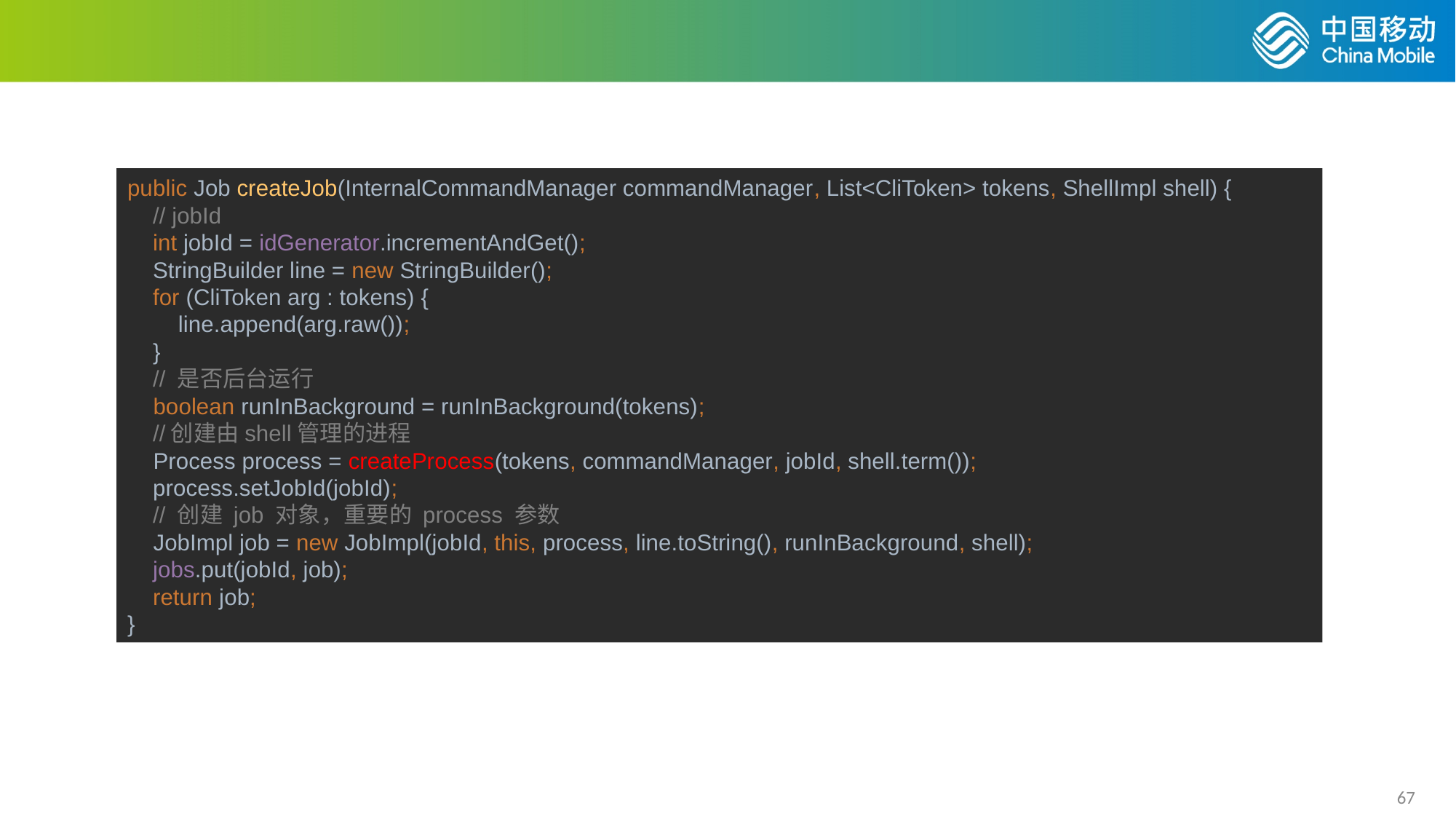

public Job createJob(InternalCommandManager commandManager, List<CliToken> tokens, ShellImpl shell) {
    // jobId
    int jobId = idGenerator.incrementAndGet();
    StringBuilder line = new StringBuilder();
    for (CliToken arg : tokens) {
        line.append(arg.raw());
    }
    // 是否后台运行
    boolean runInBackground = runInBackground(tokens);
    //创建由shell管理的进程
    Process process = createProcess(tokens, commandManager, jobId, shell.term());
    process.setJobId(jobId);
    // 创建 job 对象，重要的 process 参数
    JobImpl job = new JobImpl(jobId, this, process, line.toString(), runInBackground, shell);
    jobs.put(jobId, job);
    return job;
}